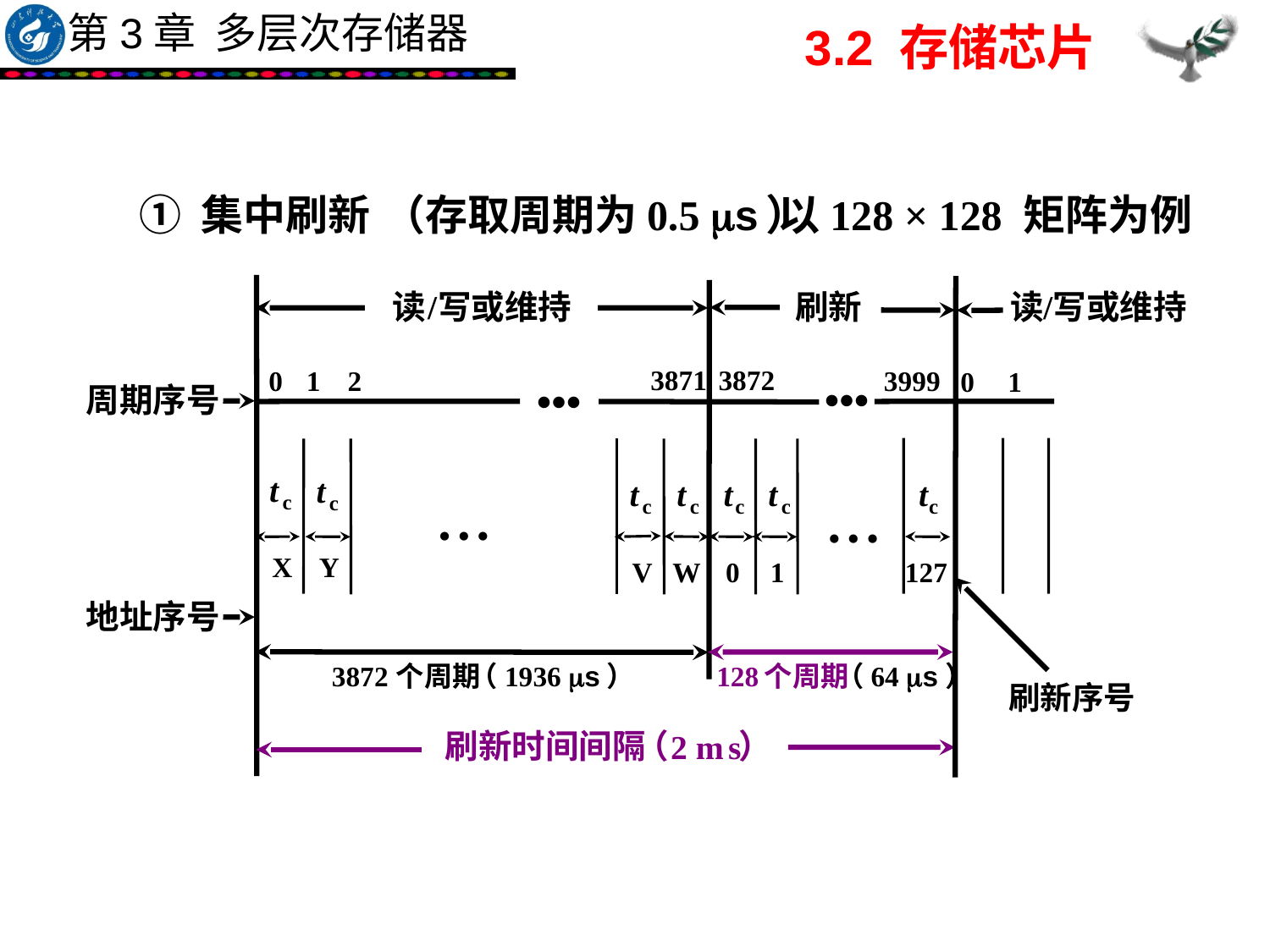

3.2 存储芯片
① 集中刷新
（存取周期为0.5 μs ）
以128 × 128 矩阵为例

读
/
写或维持
刷新
读
/
写或维持

3871
3872
0
1
2
3999
0
1

•••
•••
周期序号

t
t
t
t
t
t
t
c
c
c
c
c
c
c
• • •
• • •

X
Y
V
W
0
1
127

地址序号

3872
个周期
（1936 μs）
128
个周期
（64 μs）

刷新序号

刷新时间间隔
（
）
2 m
s